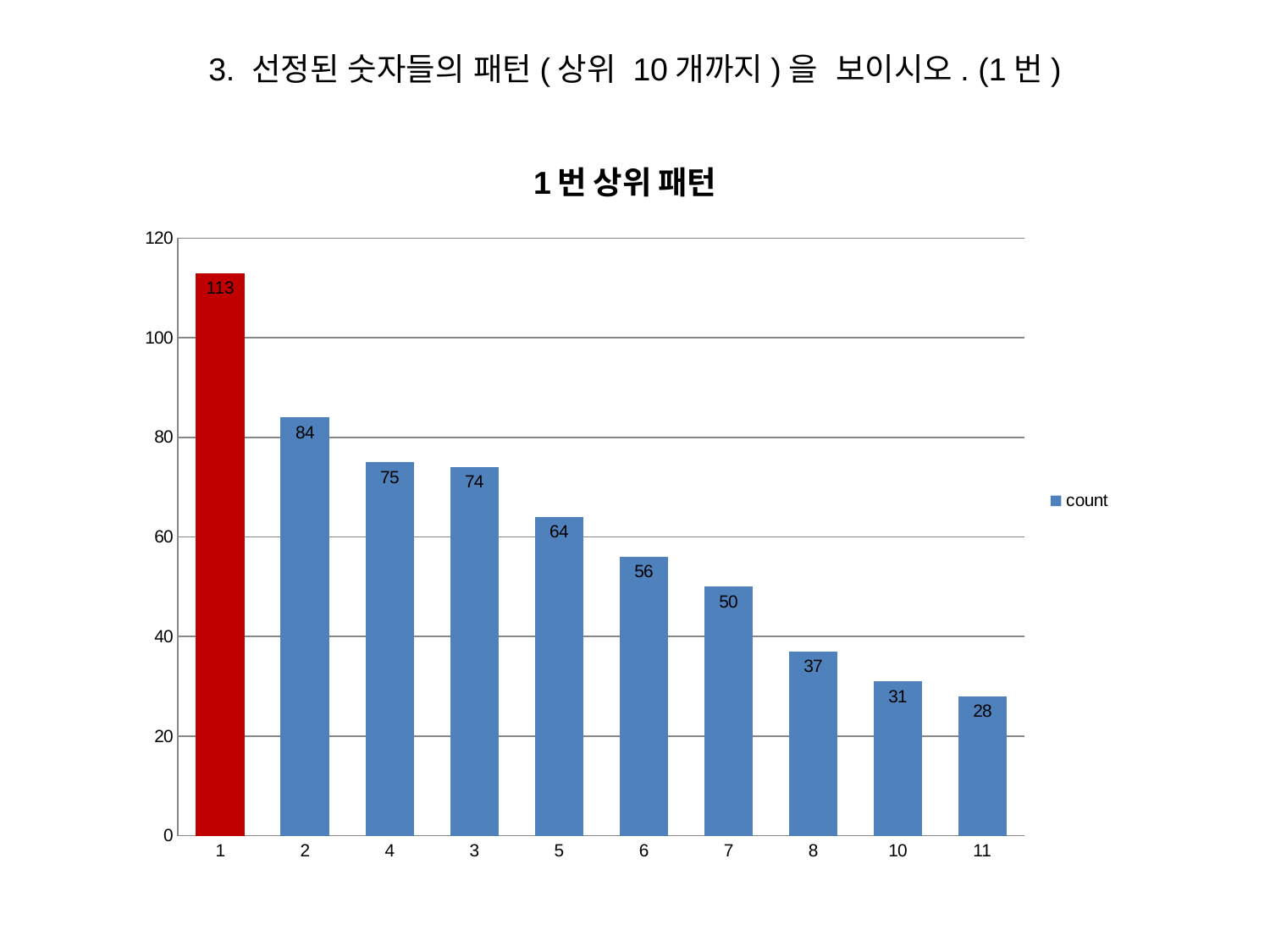

3. 선정된 숫자들의 패턴(상위 10개까지)을  보이시오. (1번)

### Chart: 1번 상위 패턴

| Category | count |
|---|---|
| 1 | 113.0 |
| 2 | 84.0 |
| 4 | 75.0 |
| 3 | 74.0 |
| 5 | 64.0 |
| 6 | 56.0 |
| 7 | 50.0 |
| 8 | 37.0 |
| 10 | 31.0 |
| 11 | 28.0 |